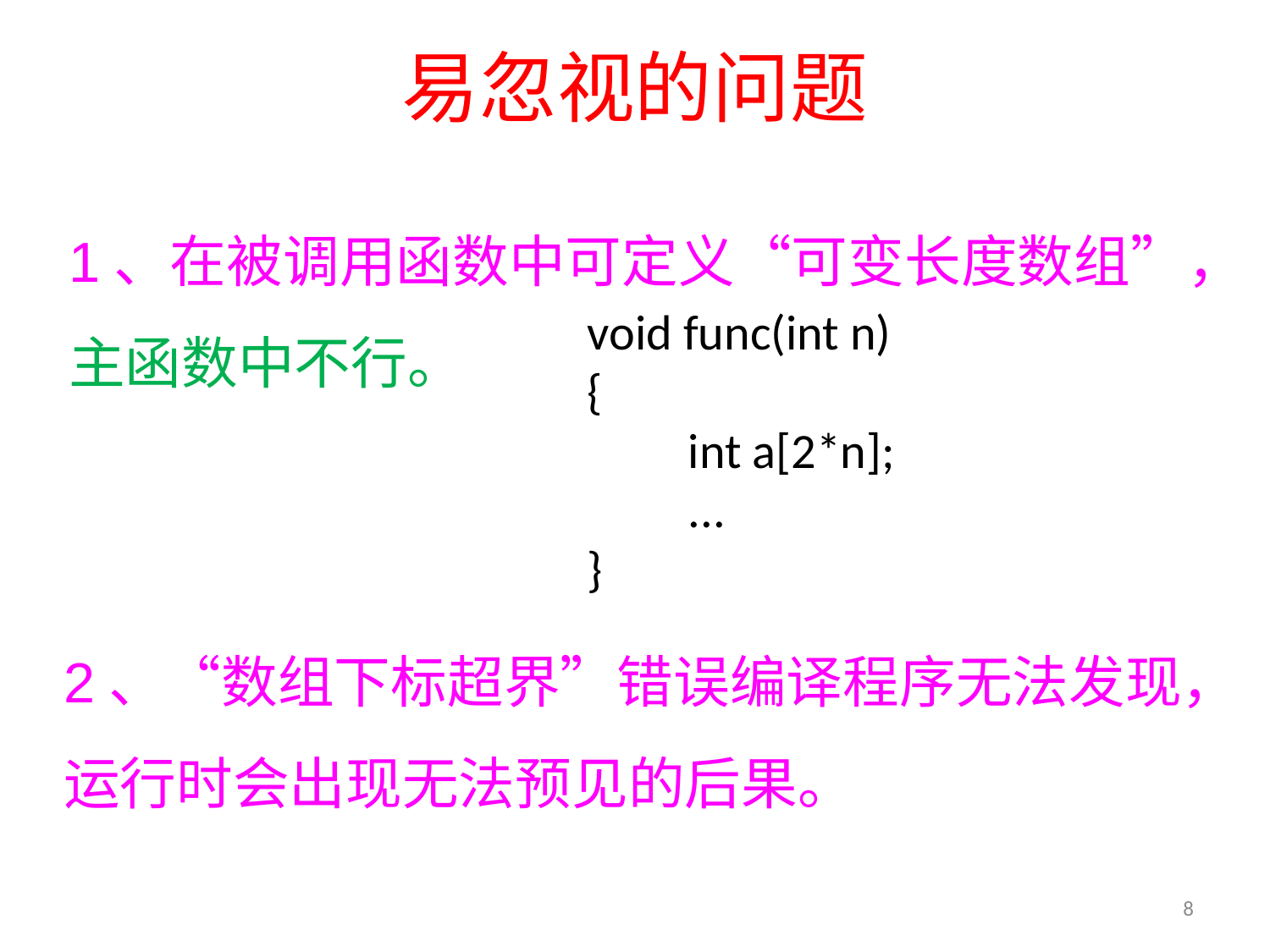

# 易忽视的问题
1、在被调用函数中可定义“可变长度数组”，
主函数中不行。
void func(int n)
{
         int a[2*n];
         ...
}
2、“数组下标超界”错误编译程序无法发现，
运行时会出现无法预见的后果。
8